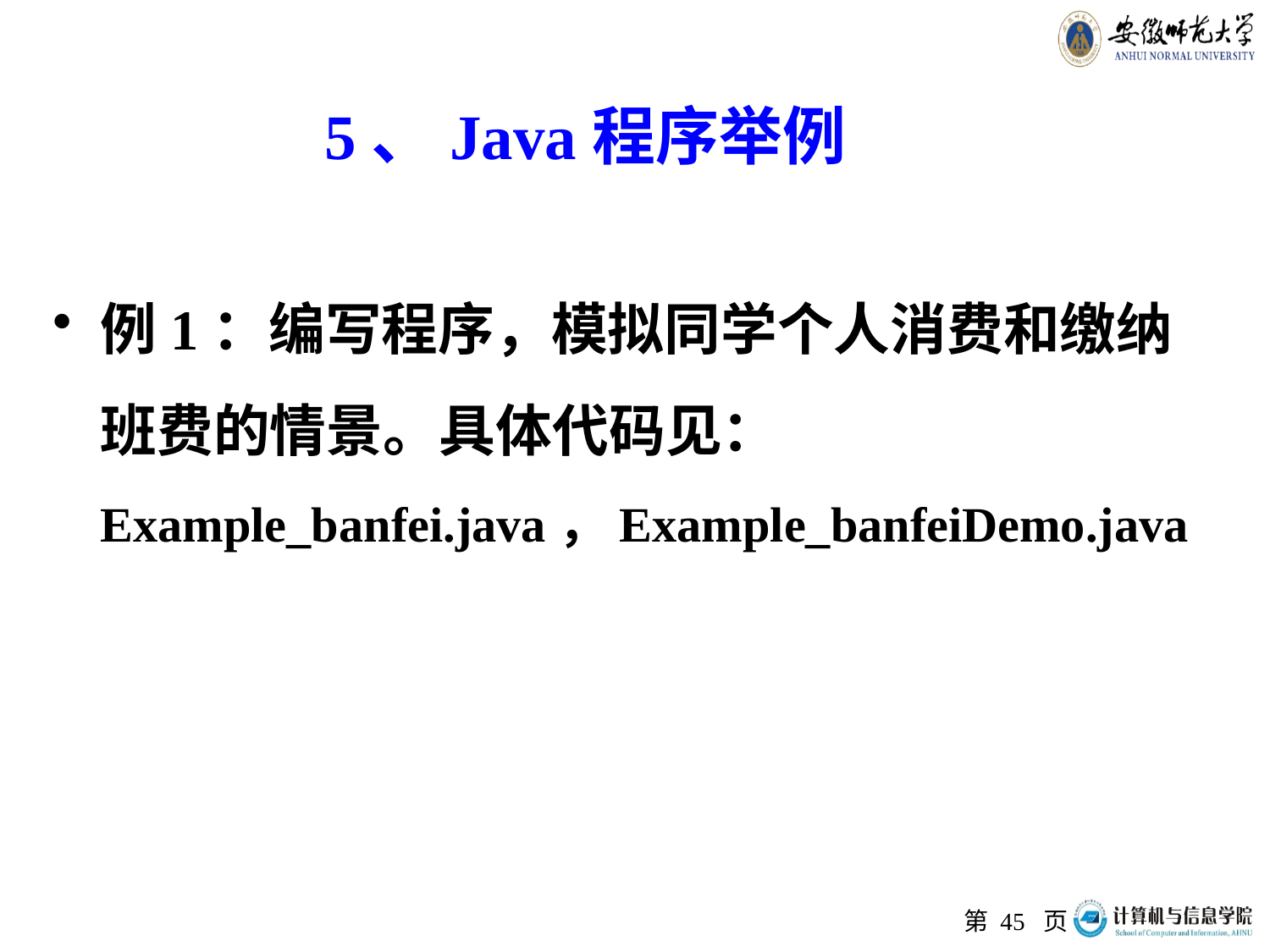

# 5、Java程序举例
例1：编写程序，模拟同学个人消费和缴纳班费的情景。具体代码见：Example_banfei.java，Example_banfeiDemo.java

第 45  页